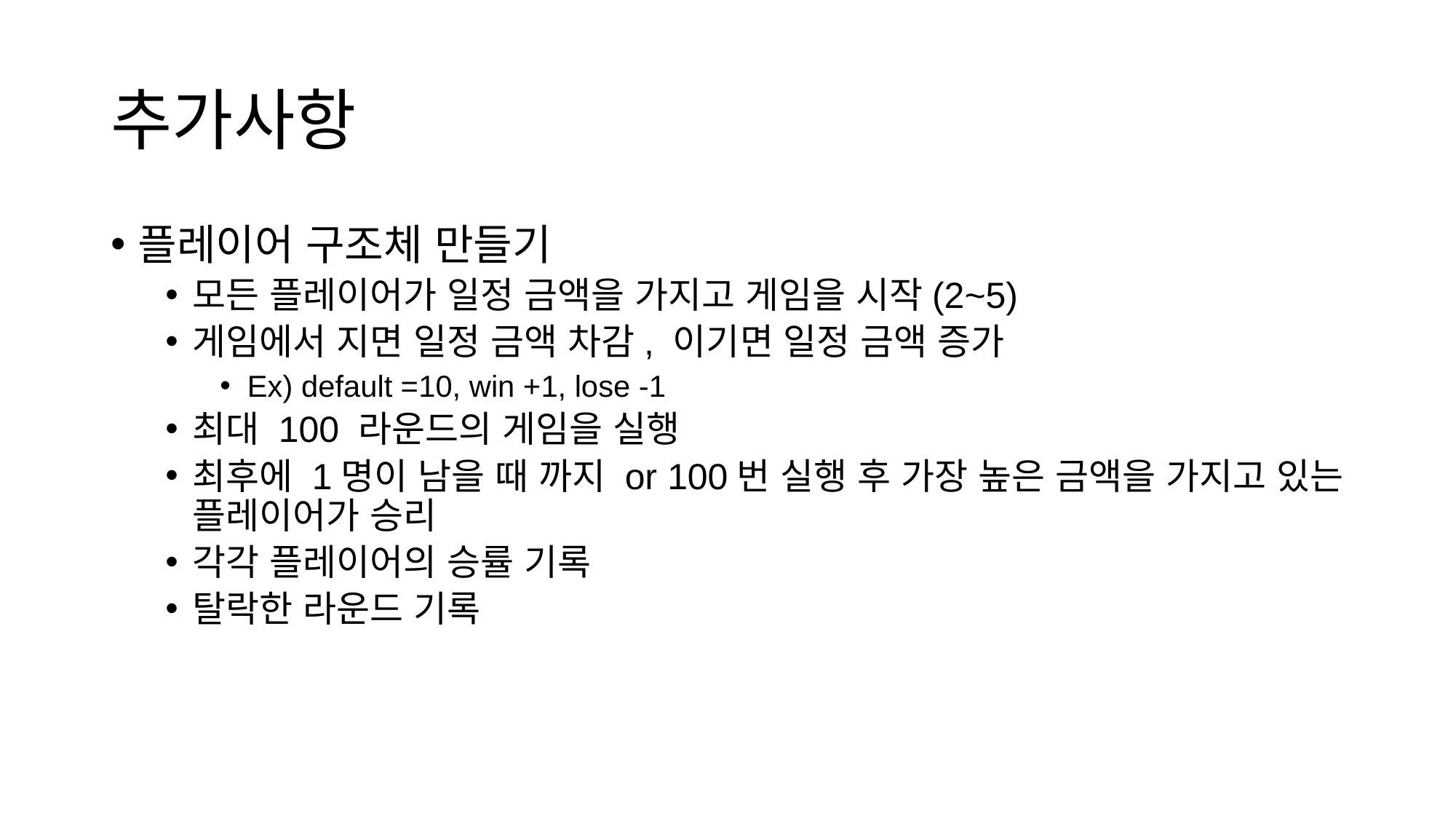

# 추가사항
플레이어 구조체 만들기
모든 플레이어가 일정 금액을 가지고 게임을 시작(2~5)
게임에서 지면 일정 금액 차감, 이기면 일정 금액 증가
Ex) default =10, win +1, lose -1
최대 100 라운드의 게임을 실행
최후에 1명이 남을 때 까지 or 100번 실행 후 가장 높은 금액을 가지고 있는 플레이어가 승리
각각 플레이어의 승률 기록
탈락한 라운드 기록